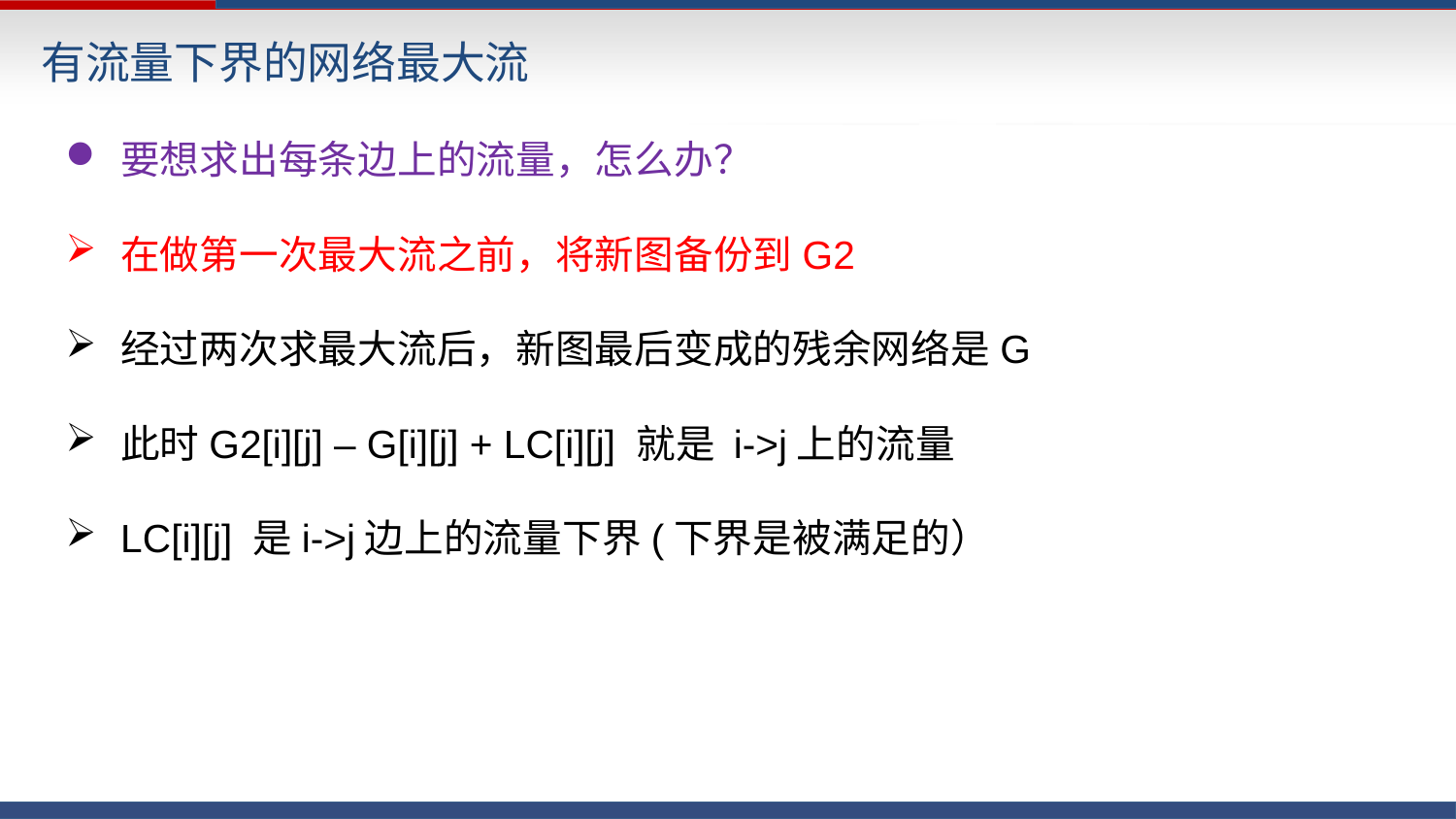

有流量下界的网络最大流
要想求出每条边上的流量，怎么办？

在做第一次最大流之前，将新图备份到G2

经过两次求最大流后，新图最后变成的残余网络是G

此时G2[i][j] – G[i][j] + LC[i][j] 就是 i->j上的流量

LC[i][j] 是i->j边上的流量下界(下界是被满足的）